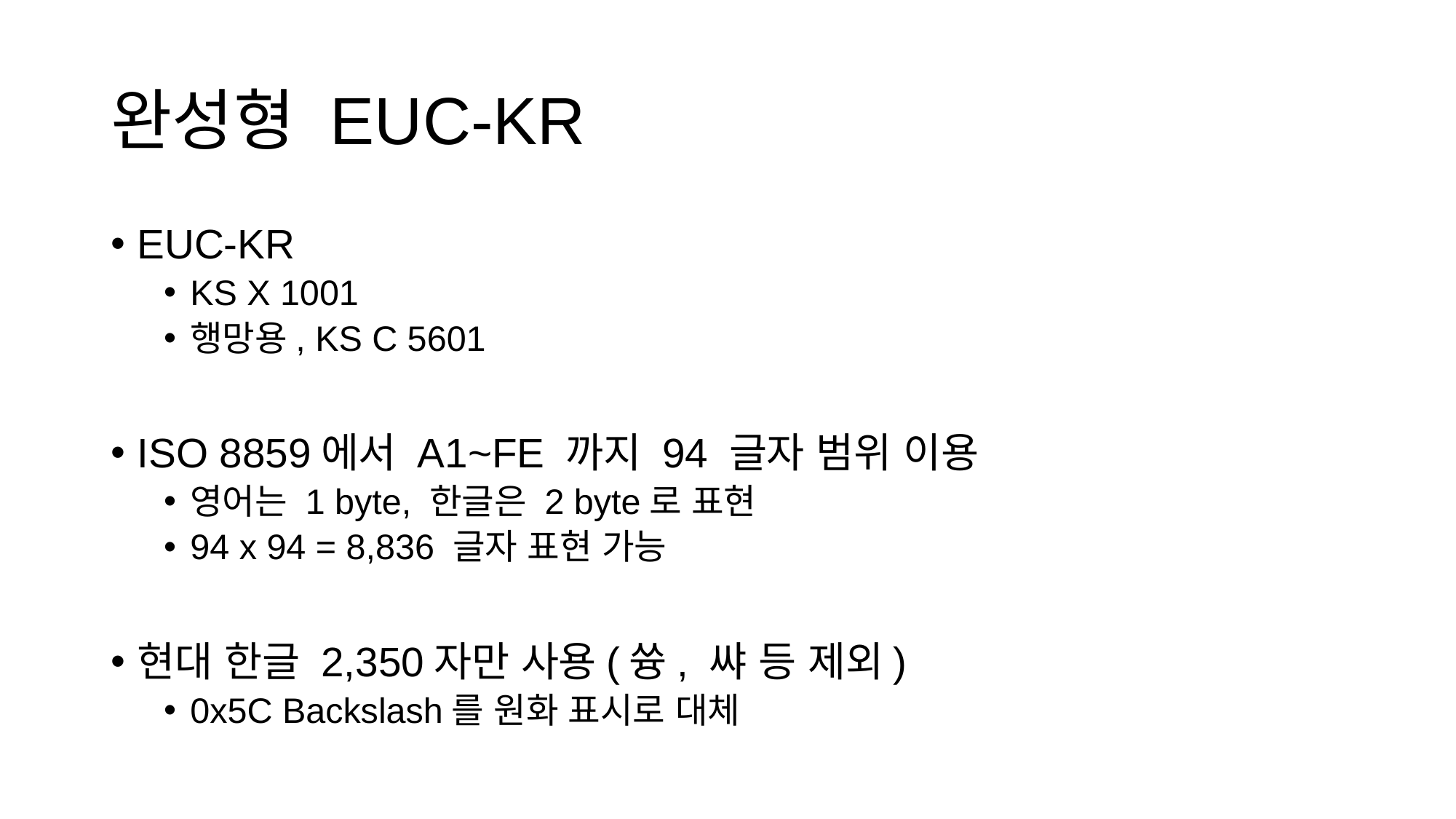

# 완성형 EUC-KR
EUC-KR
KS X 1001
행망용, KS C 5601

ISO 8859에서 A1~FE 까지 94 글자 범위 이용
영어는 1 byte, 한글은 2 byte로 표현
94 x 94 = 8,836 글자 표현 가능

현대 한글 2,350자만 사용(쓩, 쌰 등 제외)
0x5C Backslash를 원화 표시로 대체